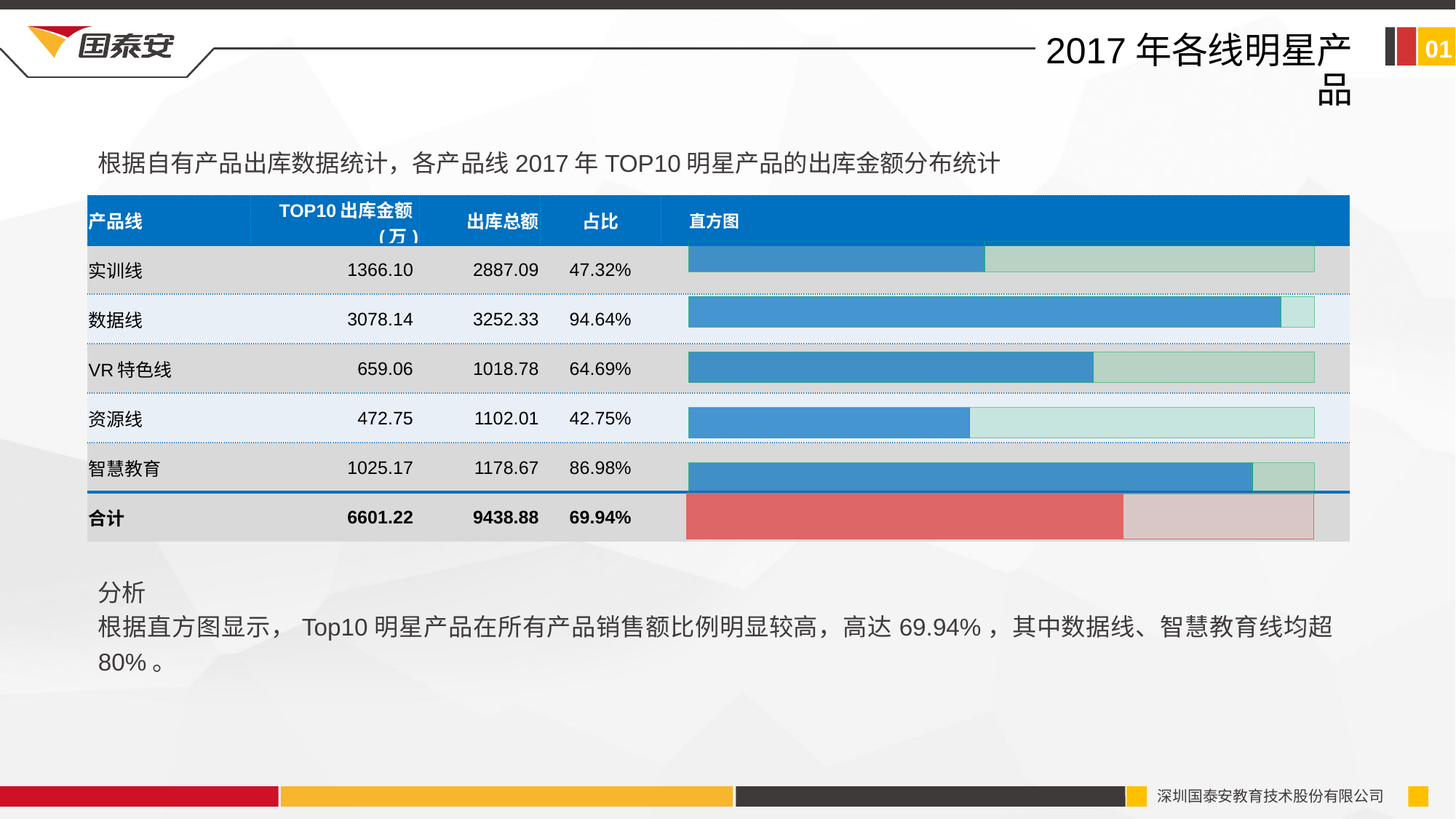

2017年各线明星产品
01
根据自有产品出库数据统计，各产品线2017年TOP10明星产品的出库金额分布统计
| 产品线 | TOP10出库金额(万) | 出库总额 | 占比 | 直方图 |
| --- | --- | --- | --- | --- |
| 实训线 | 1366.10 | 2887.09 | 47.32% |  |
| 数据线 | 3078.14 | 3252.33 | 94.64% |  |
| VR特色线 | 659.06 | 1018.78 | 64.69% |  |
| 资源线 | 472.75 | 1102.01 | 42.75% |  |
| 智慧教育 | 1025.17 | 1178.67 | 86.98% |  |
| 合计 | 6601.22 | 9438.88 | 69.94% |  |

### Chart

| Category | 占比 |    直方图 |
|---|---|---|
| 实训线 | 0.4732 | 0.5267999999999999 |
| 数据线 | 0.9464 | 0.05359999999999998 |
| VR特色线 | 0.6469 | 0.35309999999999997 |
| 资源线 | 0.4492 | 0.5508 |
| 智慧教育 | 0.9019 | 0.09809999999999997 |

### Chart

| Category | 占比 |    直方图 |
|---|---|---|
| 合计 | 0.6962 | 0.30379999999999996 |
分析
根据直方图显示，Top10明星产品在所有产品销售额比例明显较高，高达69.94%，其中数据线、智慧教育线均超80%。